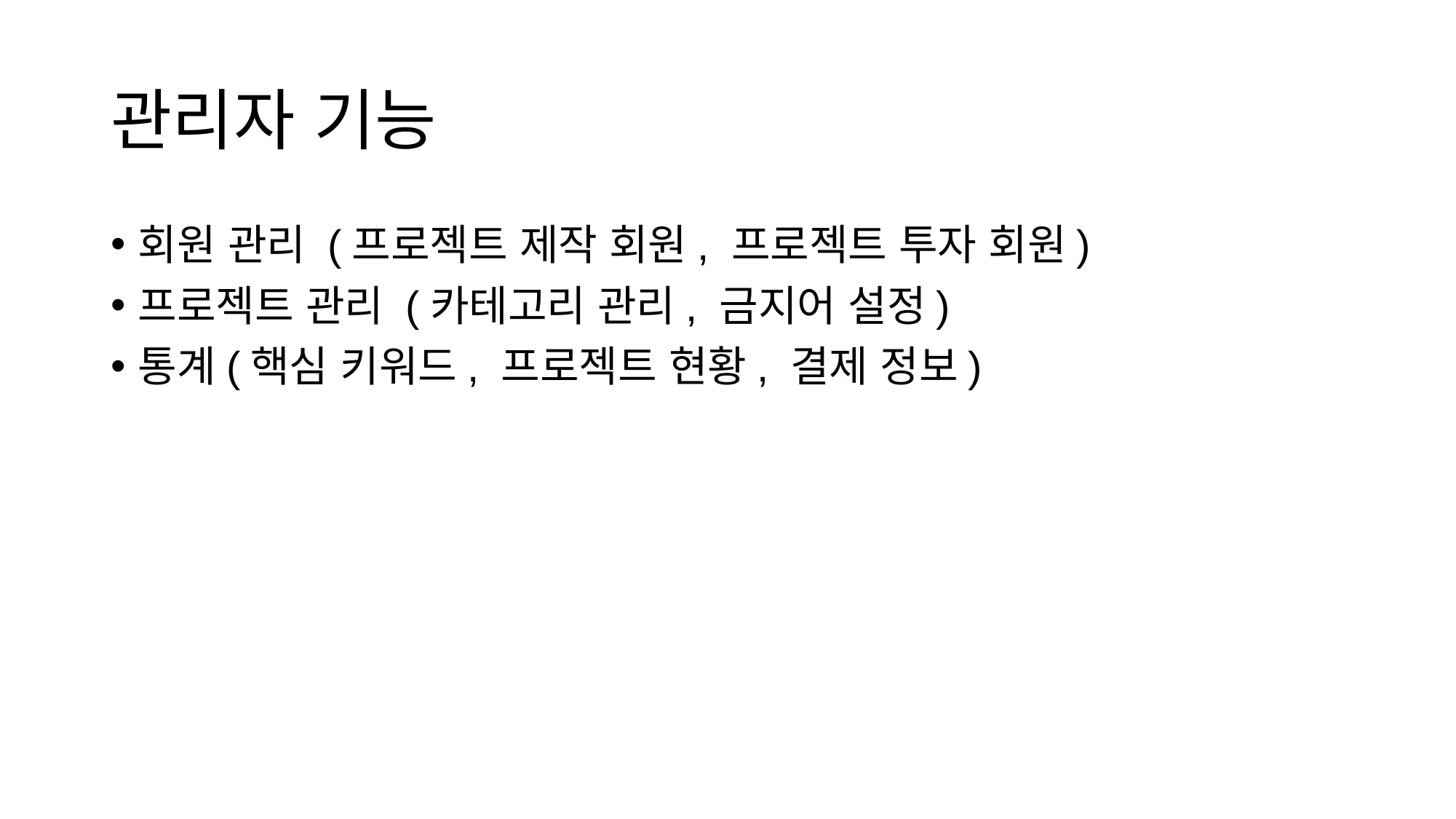

# 관리자 기능
회원 관리 (프로젝트 제작 회원, 프로젝트 투자 회원)
프로젝트 관리 (카테고리 관리, 금지어 설정)
통계(핵심 키워드, 프로젝트 현황, 결제 정보)